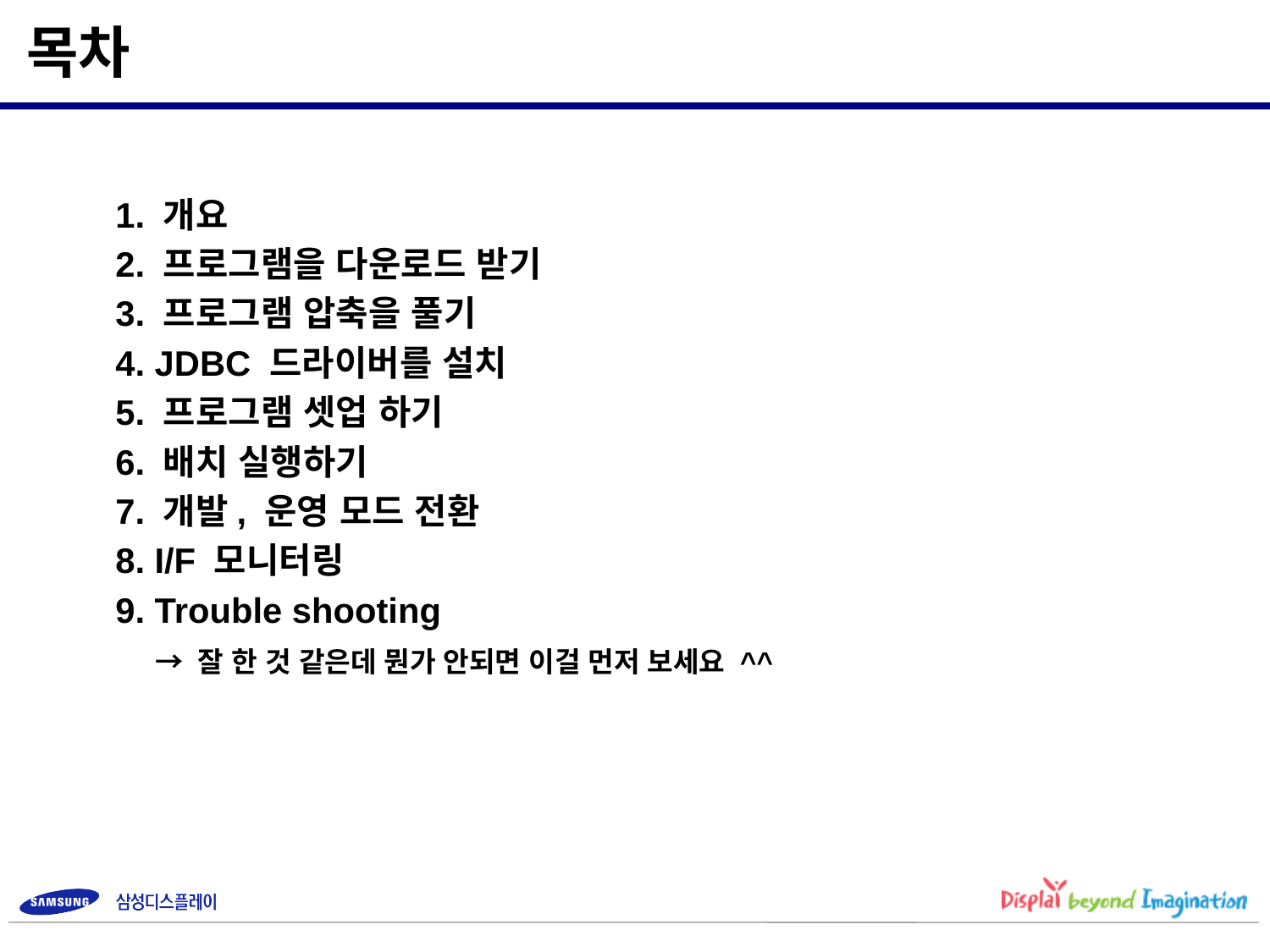

목차
1. 개요
2. 프로그램을 다운로드 받기
3. 프로그램 압축을 풀기
4. JDBC 드라이버를 설치
5. 프로그램 셋업 하기
6. 배치 실행하기
7. 개발, 운영 모드 전환
8. I/F 모니터링
9. Trouble shooting
    → 잘 한 것 같은데 뭔가 안되면 이걸 먼저 보세요 ^^